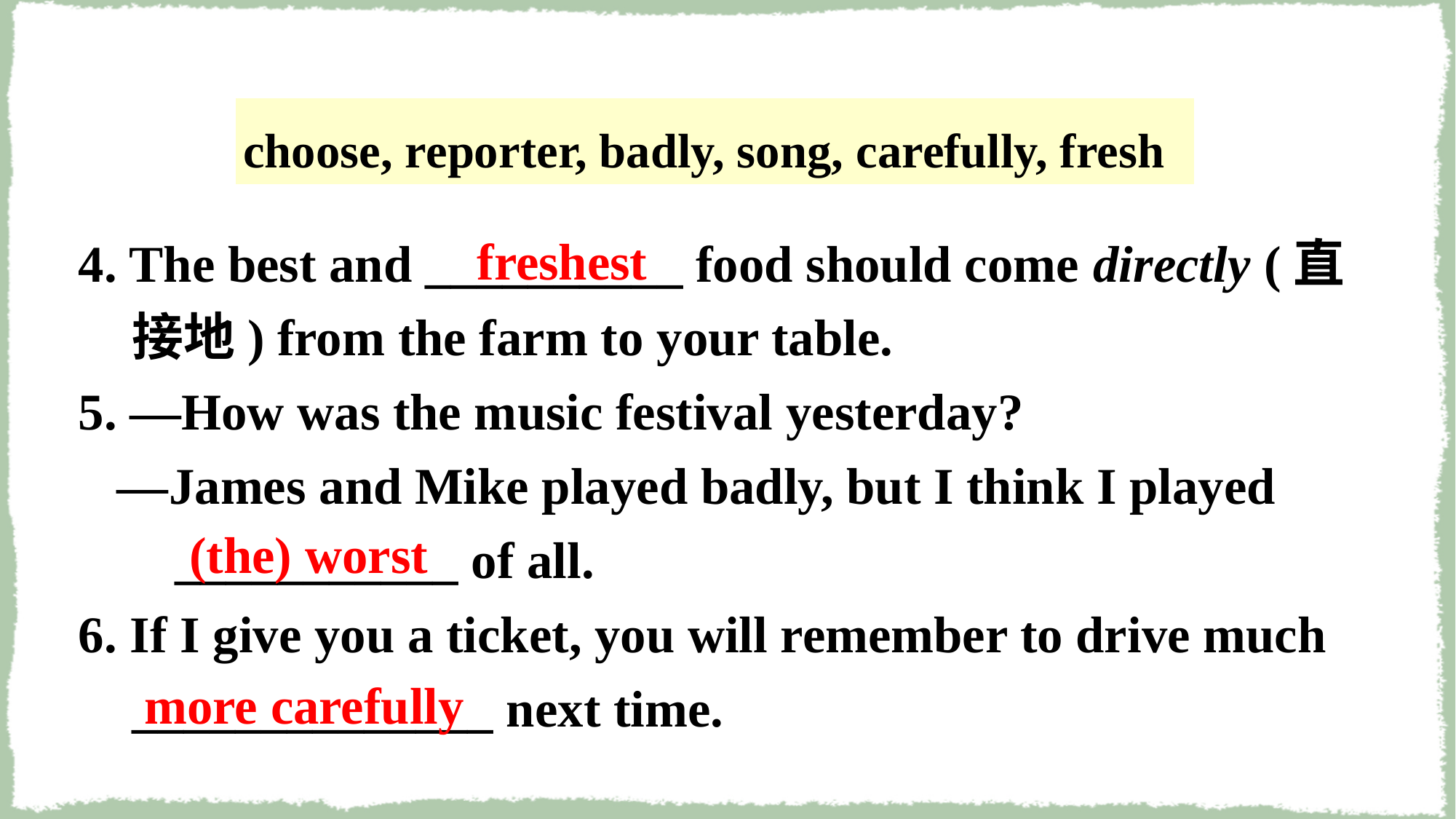

| choose, reporter, badly, song, carefully, fresh |
| --- |
4. The best and __________ food should come directly (直接地) from the farm to your table.
5. —How was the music festival yesterday?
   —James and Mike played badly, but I think I played     ___________ of all.
6. If I give you a ticket, you will remember to drive much ______________ next time.
freshest
(the) worst
more carefully